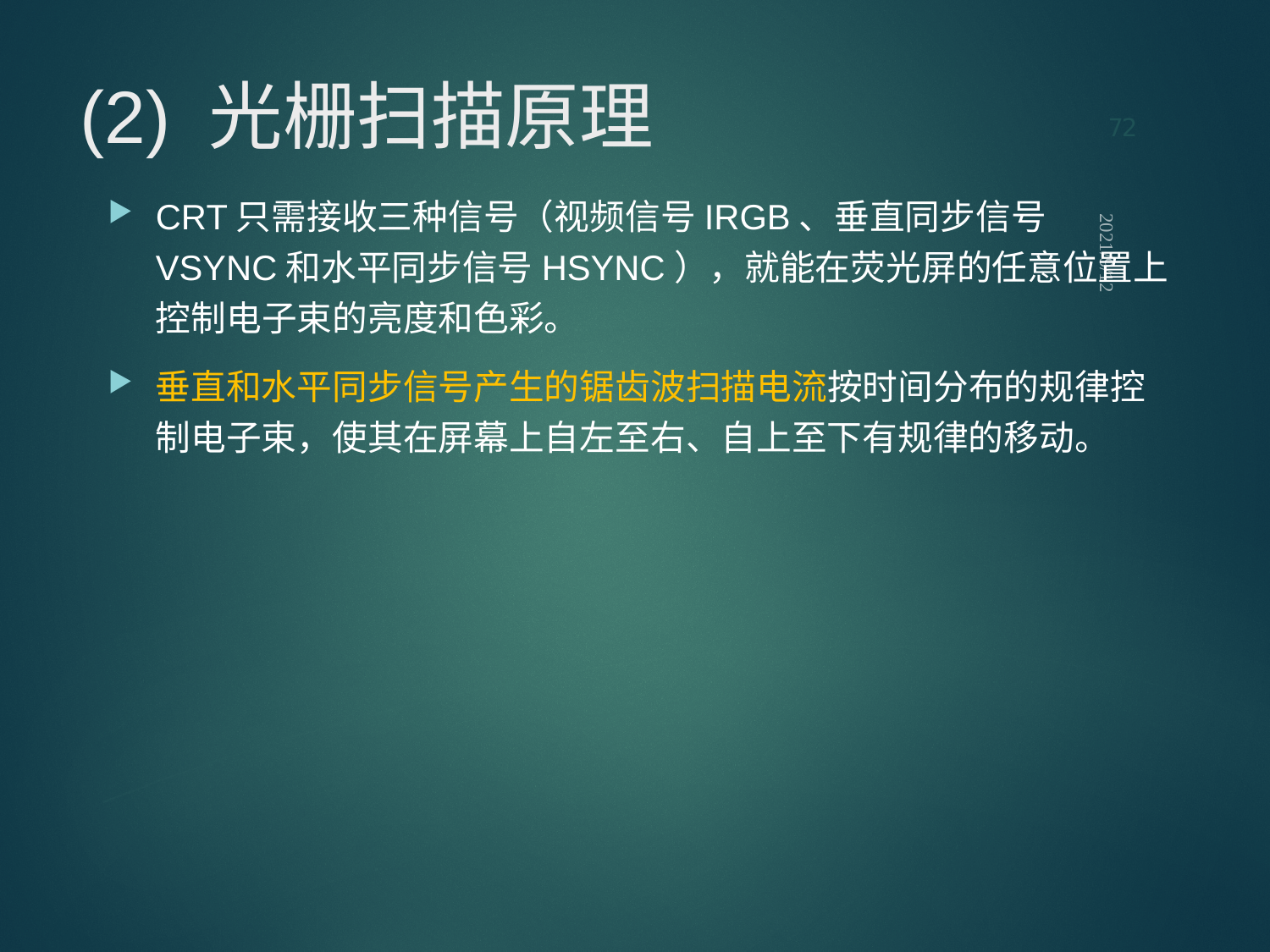

72
# (2) 光栅扫描原理
CRT只需接收三种信号（视频信号IRGB、垂直同步信号VSYNC和水平同步信号HSYNC），就能在荧光屏的任意位置上控制电子束的亮度和色彩。
垂直和水平同步信号产生的锯齿波扫描电流按时间分布的规律控制电子束，使其在屏幕上自左至右、自上至下有规律的移动。
2021/9/12